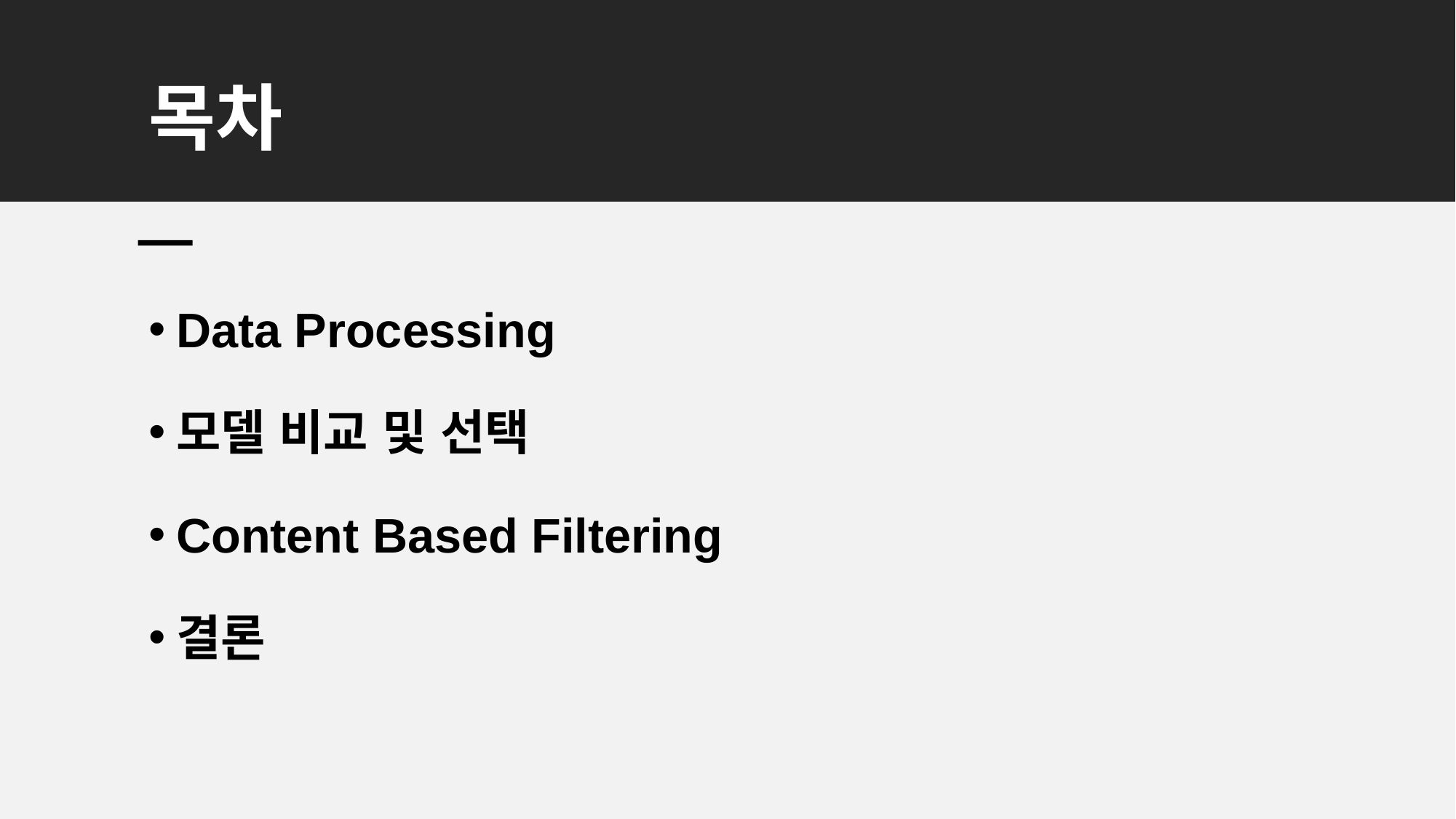

# 목차

Data Processing
모델 비교 및 선택
Content Based Filtering
결론